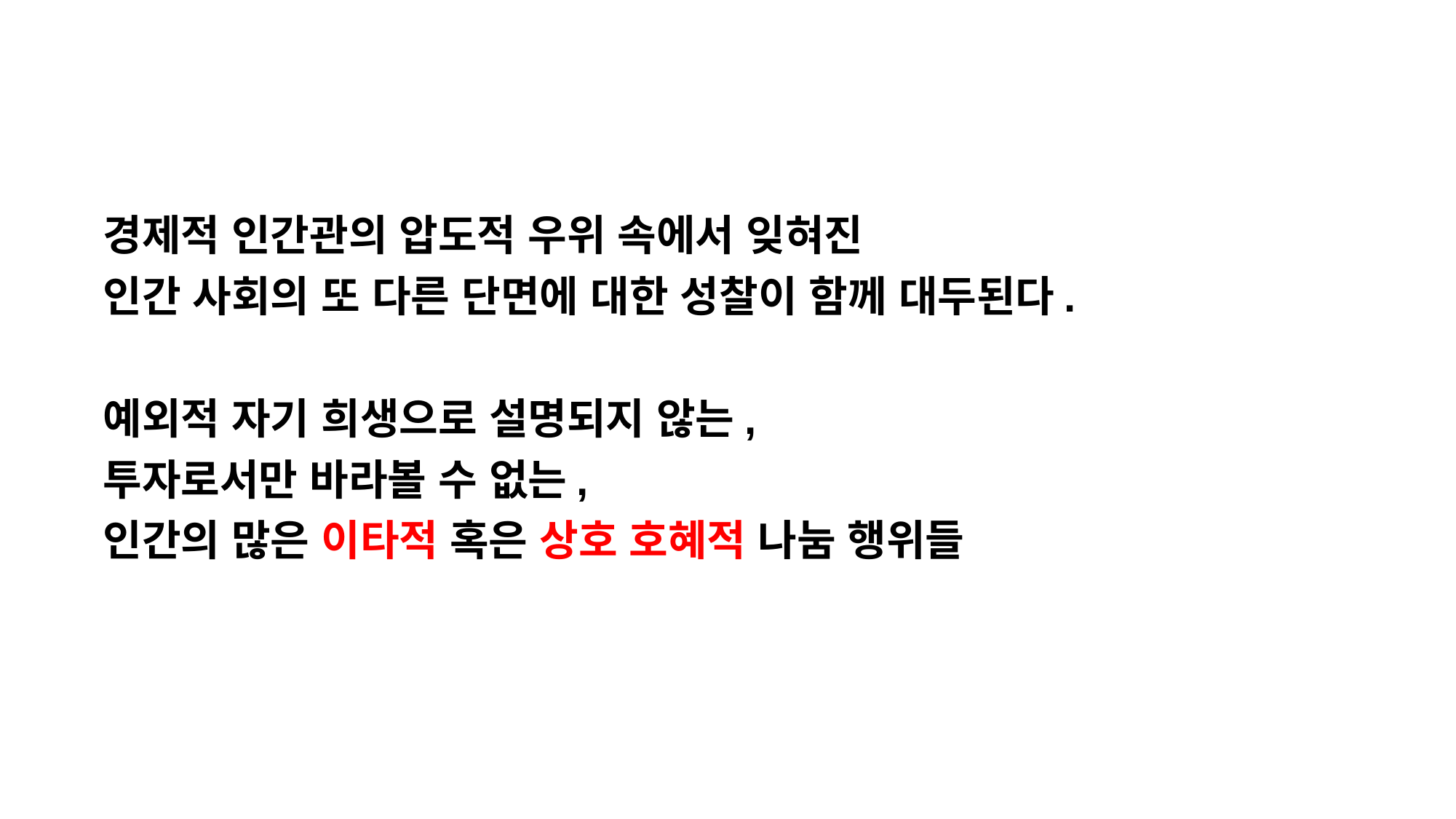

#

경제적 인간관의 압도적 우위 속에서 잊혀진
인간 사회의 또 다른 단면에 대한 성찰이 함께 대두된다.

예외적 자기 희생으로 설명되지 않는,
투자로서만 바라볼 수 없는,
인간의 많은 이타적 혹은 상호 호혜적 나눔 행위들